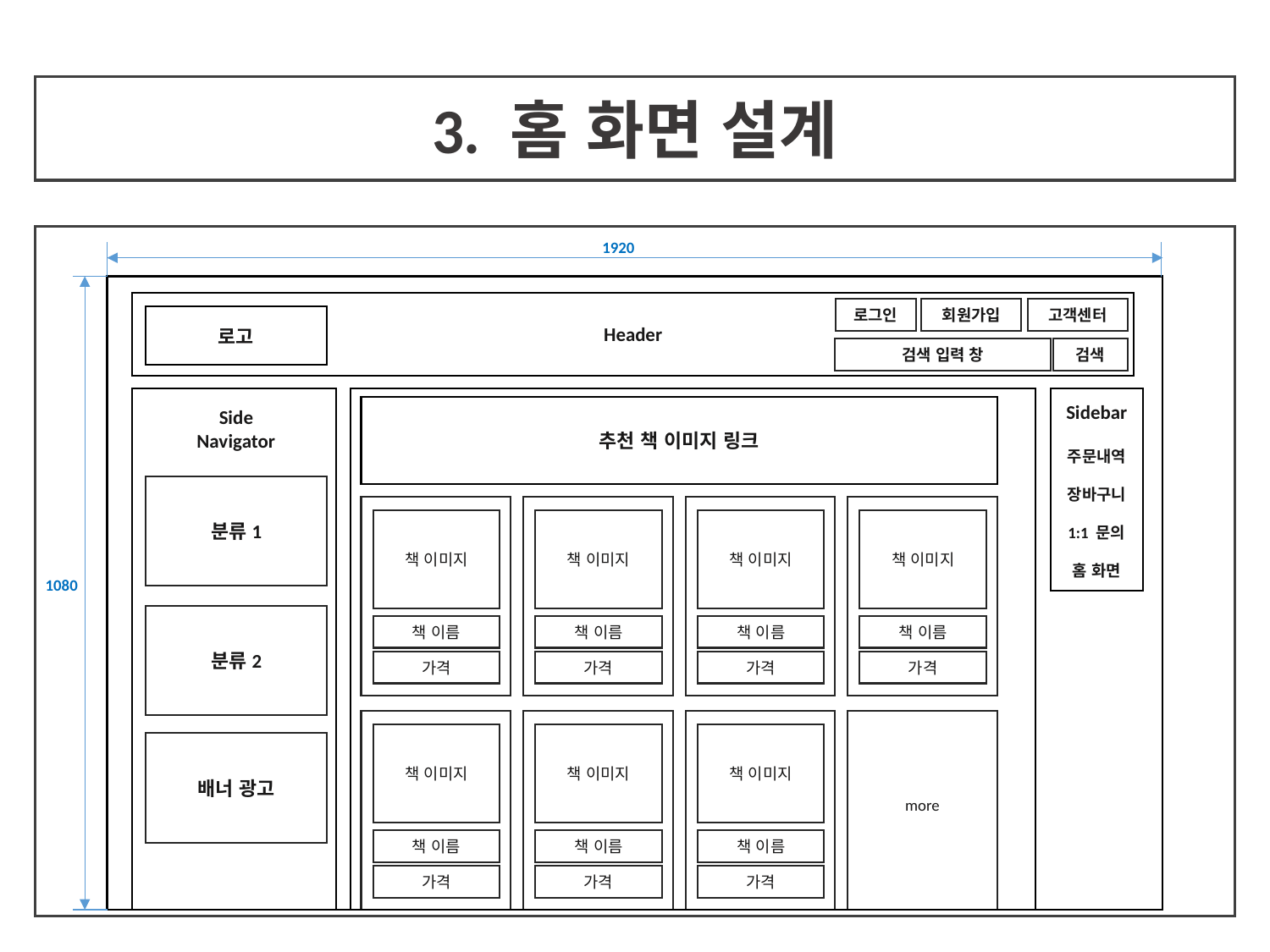

3. 홈 화면 설계

1920

Header
로그인
회원가입
고객센터
로고
검색 입력 창
검색

Sidebar

주문내역

장바구니

1:1 문의

홈 화면
Side
Navigator
추천 책 이미지 링크
분류1

책 이미지
책 이름
가격

책 이미지
책 이름
가격

책 이미지
책 이름
가격

책 이미지
책 이름
가격

책 이미지
책 이름
가격

책 이미지
책 이름
가격

책 이미지
책 이름
가격
more
1080
분류2
배너 광고